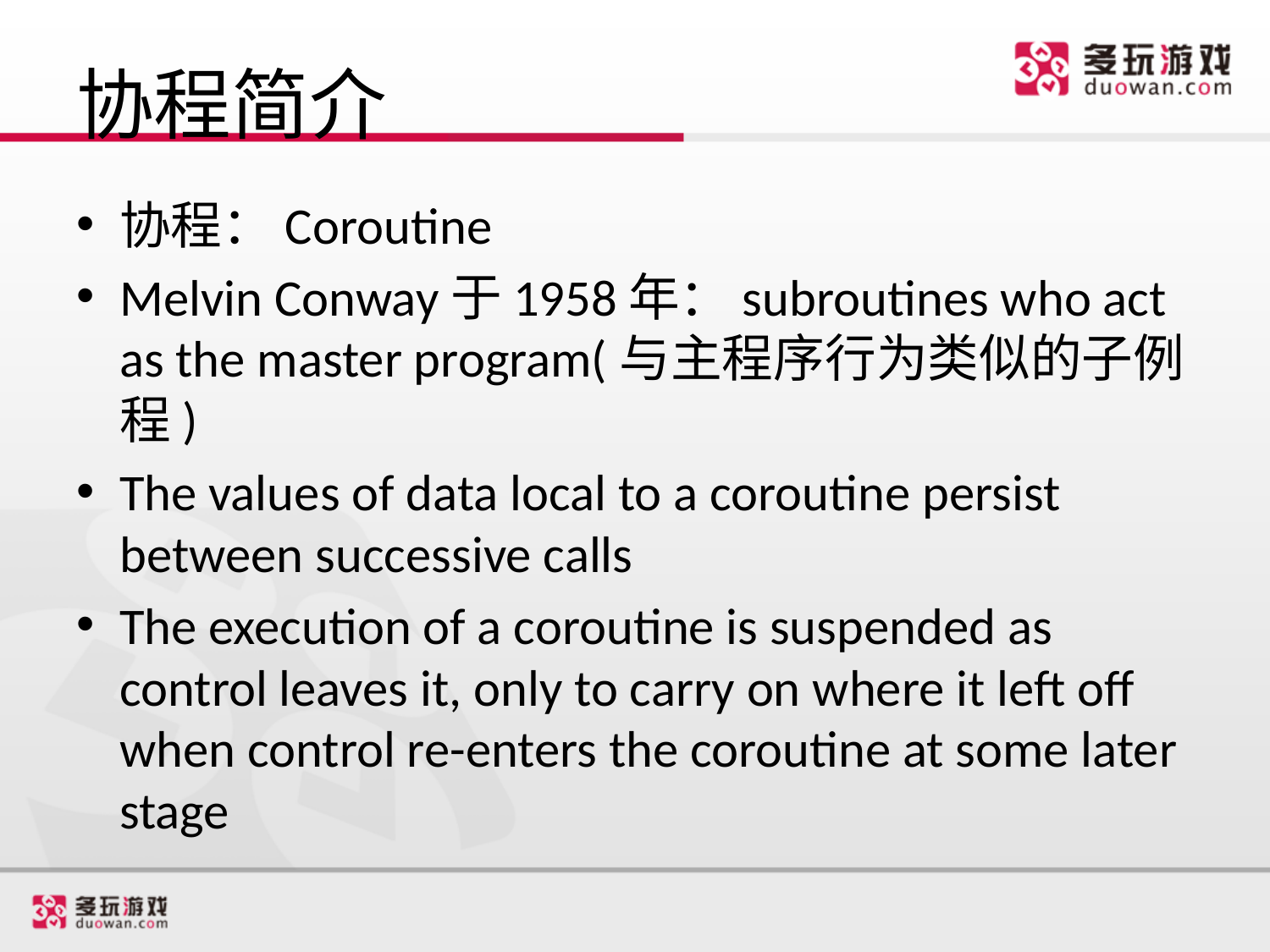

# 协程简介
协程：Coroutine
Melvin Conway于1958年：subroutines who act as the master program(与主程序行为类似的子例程)
The values of data local to a coroutine persist between successive calls
The execution of a coroutine is suspended as control leaves it, only to carry on where it left off when control re-enters the coroutine at some later stage